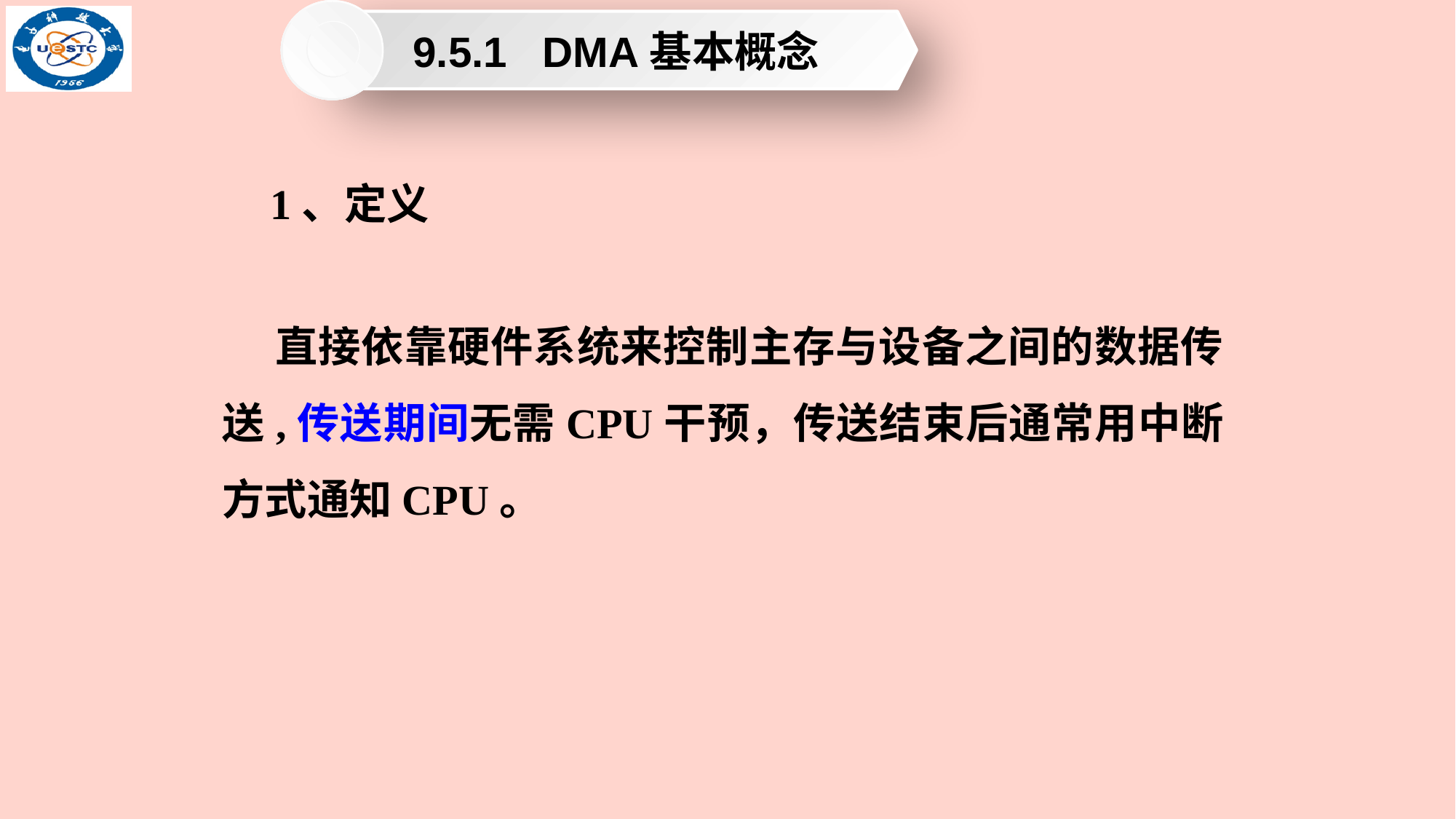

9.5.1   DMA基本概念

1、定义
    直接依靠硬件系统来控制主存与设备之间的数据传送,传送期间无需CPU干预，传送结束后通常用中断方式通知CPU。